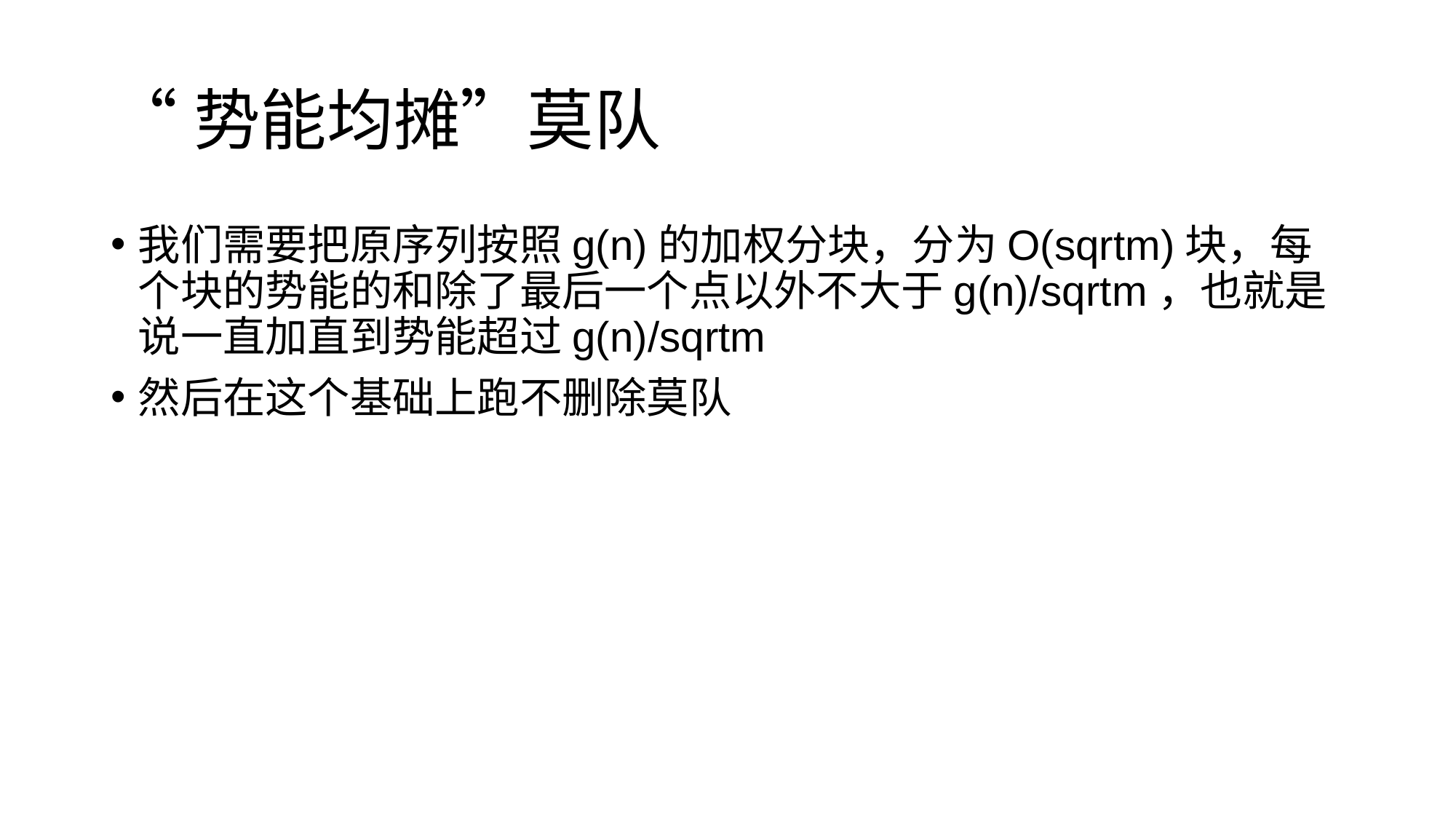

# “势能均摊”莫队
我们需要把原序列按照g(n)的加权分块，分为O(sqrtm)块，每个块的势能的和除了最后一个点以外不大于g(n)/sqrtm，也就是说一直加直到势能超过g(n)/sqrtm
然后在这个基础上跑不删除莫队